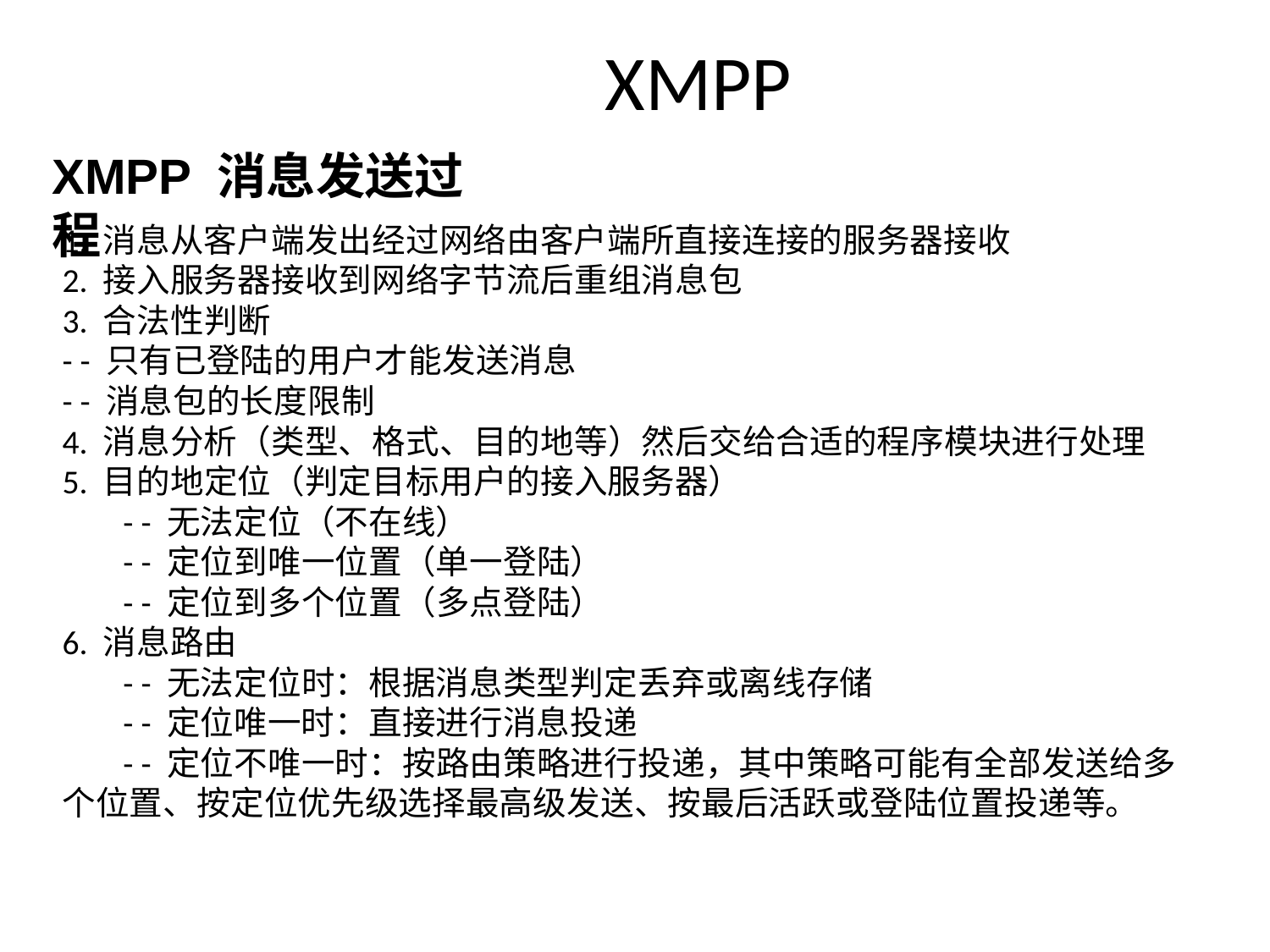

# XMPP
XMPP 消息发送过程
1. 消息从客户端发出经过网络由客户端所直接连接的服务器接收
2. 接入服务器接收到网络字节流后重组消息包
3. 合法性判断
- - 只有已登陆的用户才能发送消息
- - 消息包的长度限制
4. 消息分析（类型、格式、目的地等）然后交给合适的程序模块进行处理
5. 目的地定位（判定目标用户的接入服务器）
        - - 无法定位（不在线）
        - - 定位到唯一位置（单一登陆）
        - - 定位到多个位置（多点登陆）
6. 消息路由
        - - 无法定位时：根据消息类型判定丢弃或离线存储
        - - 定位唯一时：直接进行消息投递
        - - 定位不唯一时：按路由策略进行投递，其中策略可能有全部发送给多个位置、按定位优先级选择最高级发送、按最后活跃或登陆位置投递等。